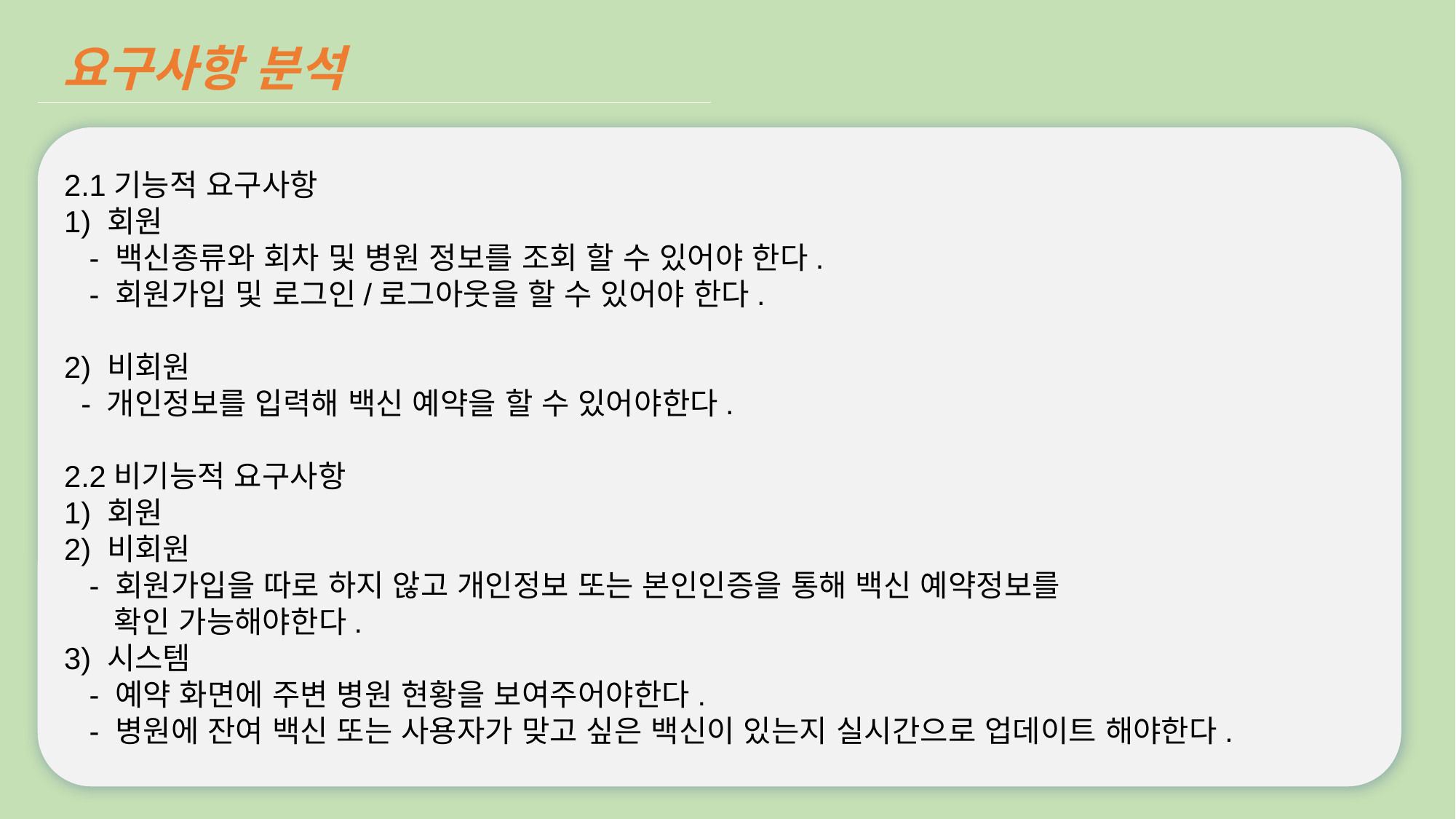

요구사항 분석

2.1기능적 요구사항
1) 회원
   - 백신종류와 회차 및 병원 정보를 조회 할 수 있어야 한다.
   - 회원가입 및 로그인/로그아웃을 할 수 있어야 한다.

2) 비회원
  - 개인정보를 입력해 백신 예약을 할 수 있어야한다.

2.2비기능적 요구사항
1) 회원
2) 비회원
   - 회원가입을 따로 하지 않고 개인정보 또는 본인인증을 통해 백신 예약정보를
     확인 가능해야한다.
3) 시스템
   - 예약 화면에 주변 병원 현황을 보여주어야한다.
   - 병원에 잔여 백신 또는 사용자가 맞고 싶은 백신이 있는지 실시간으로 업데이트 해야한다.